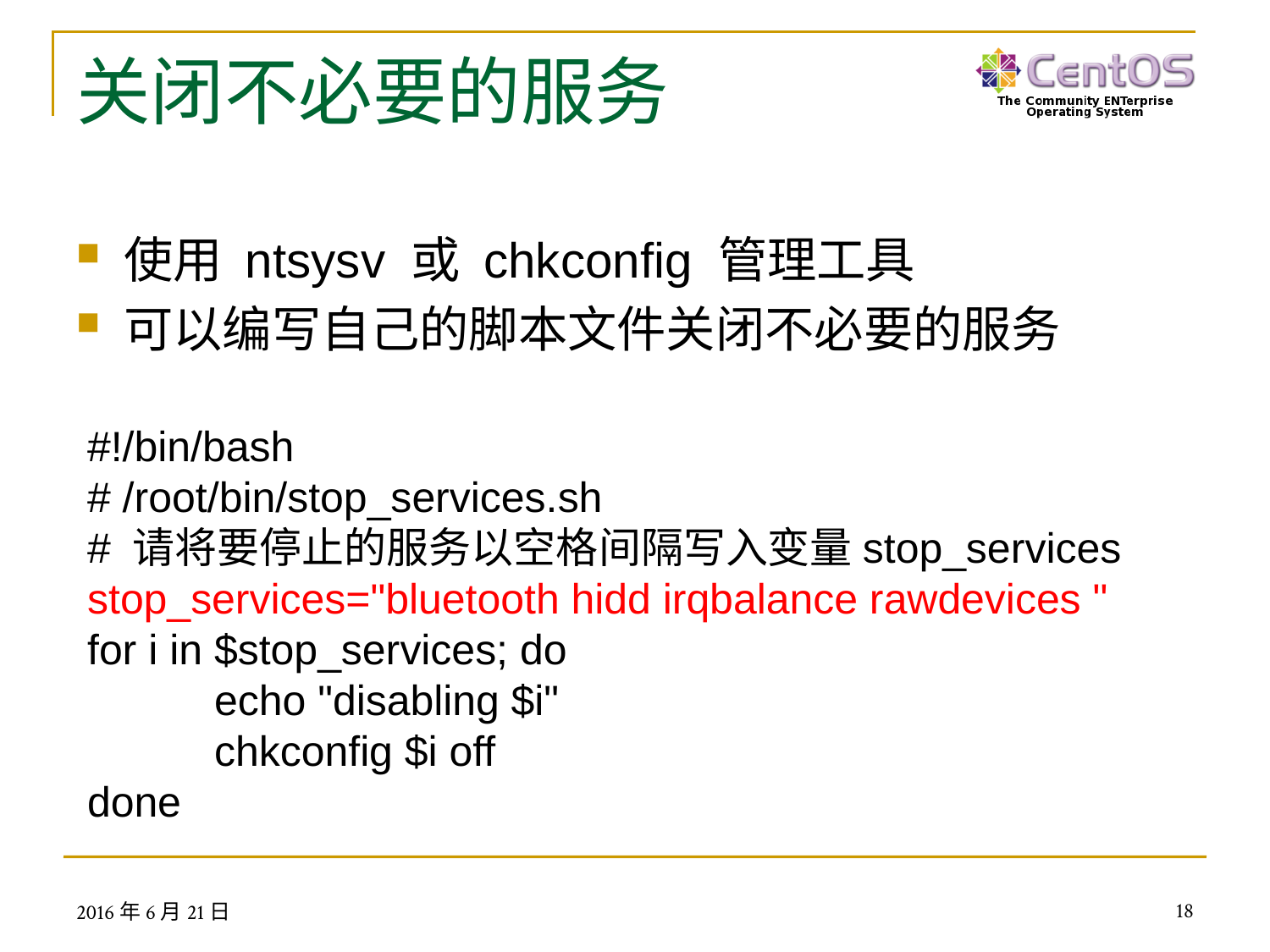

# 关闭不必要的服务
使用 ntsysv 或 chkconfig 管理工具
可以编写自己的脚本文件关闭不必要的服务

#!/bin/bash
# /root/bin/stop_services.sh
# 请将要停止的服务以空格间隔写入变量stop_services
stop_services="bluetooth hidd irqbalance rawdevices "
for i in $stop_services; do
	echo "disabling $i"
	chkconfig $i off
done
2016年6月21日
18